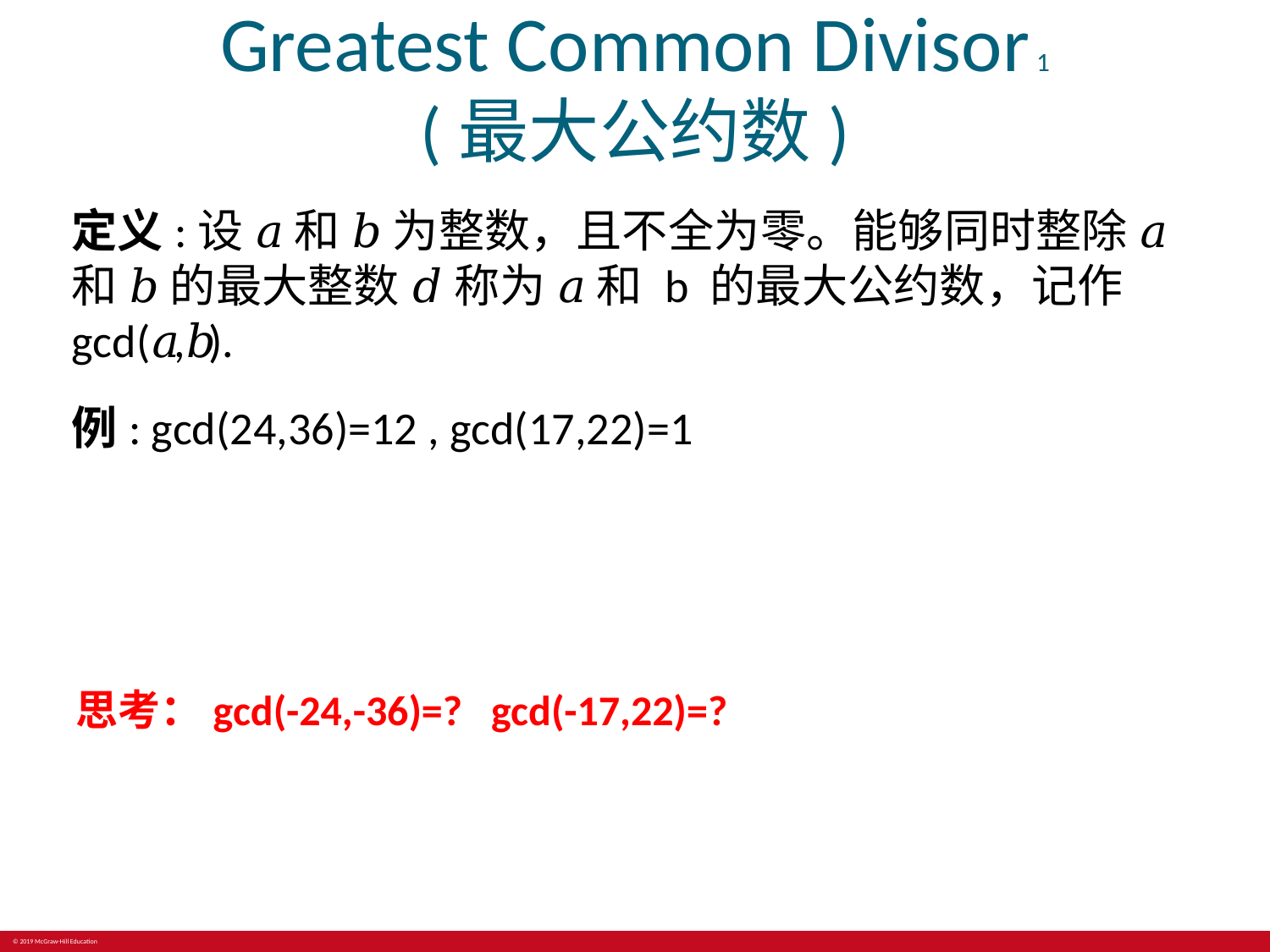

# Greatest Common Divisor 1 (最大公约数)
定义:设 𝑎 和 𝑏 为整数，且不全为零。能够同时整除 𝑎 和 𝑏 的最大整数 𝑑 称为 𝑎 和 b 的最大公约数，记作 gcd⁡(𝑎,𝑏).
例: gcd(24,36)=12 , gcd(17,22)=1
思考：gcd(-24,-36)=?   gcd(-17,22)=?